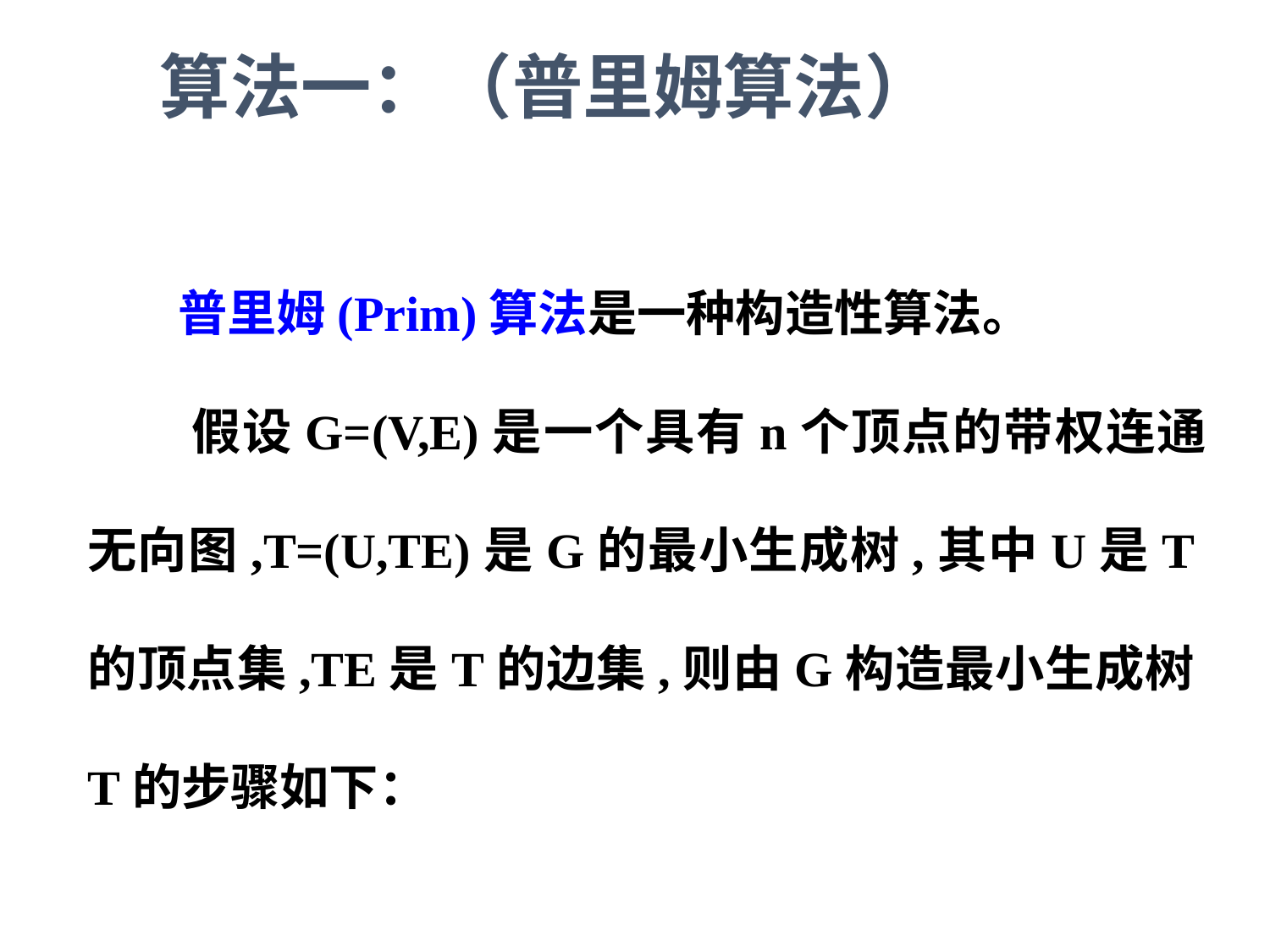

算法一：（普里姆算法）
       普里姆(Prim)算法是一种构造性算法。
       假设G=(V,E)是一个具有n个顶点的带权连通无向图,T=(U,TE)是G的最小生成树,其中U是T的顶点集,TE是T的边集,则由G构造最小生成树T的步骤如下：